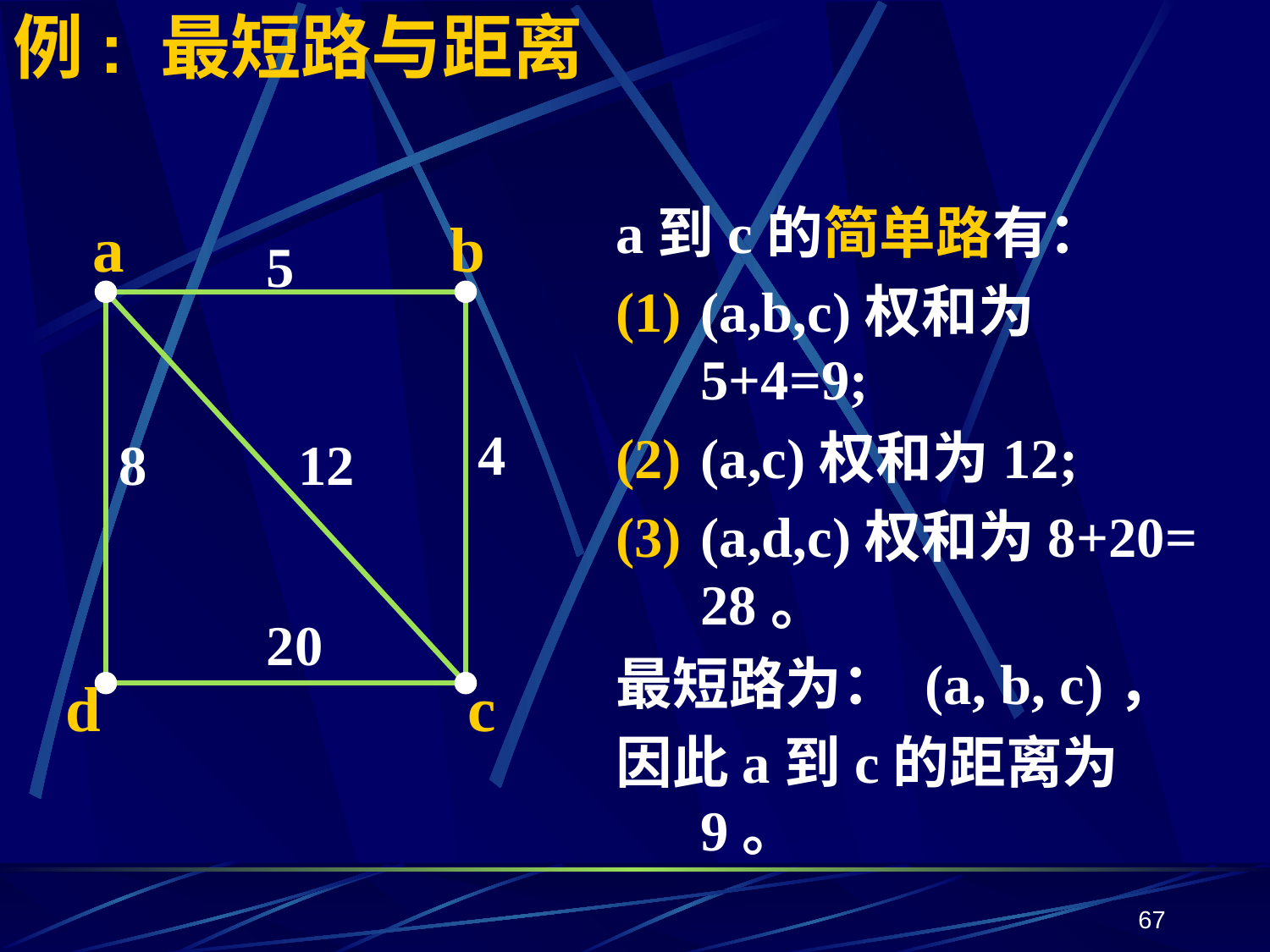

# 例: 最短路与距离
a到c的简单路有：
(a,b,c)权和为5+4=9;
(a,c)权和为12;
(a,d,c)权和为8+20= 28。
最短路为： (a, b, c)，
因此a到c的距离为9。
b
a
5

4
8
12
20
d
c

67